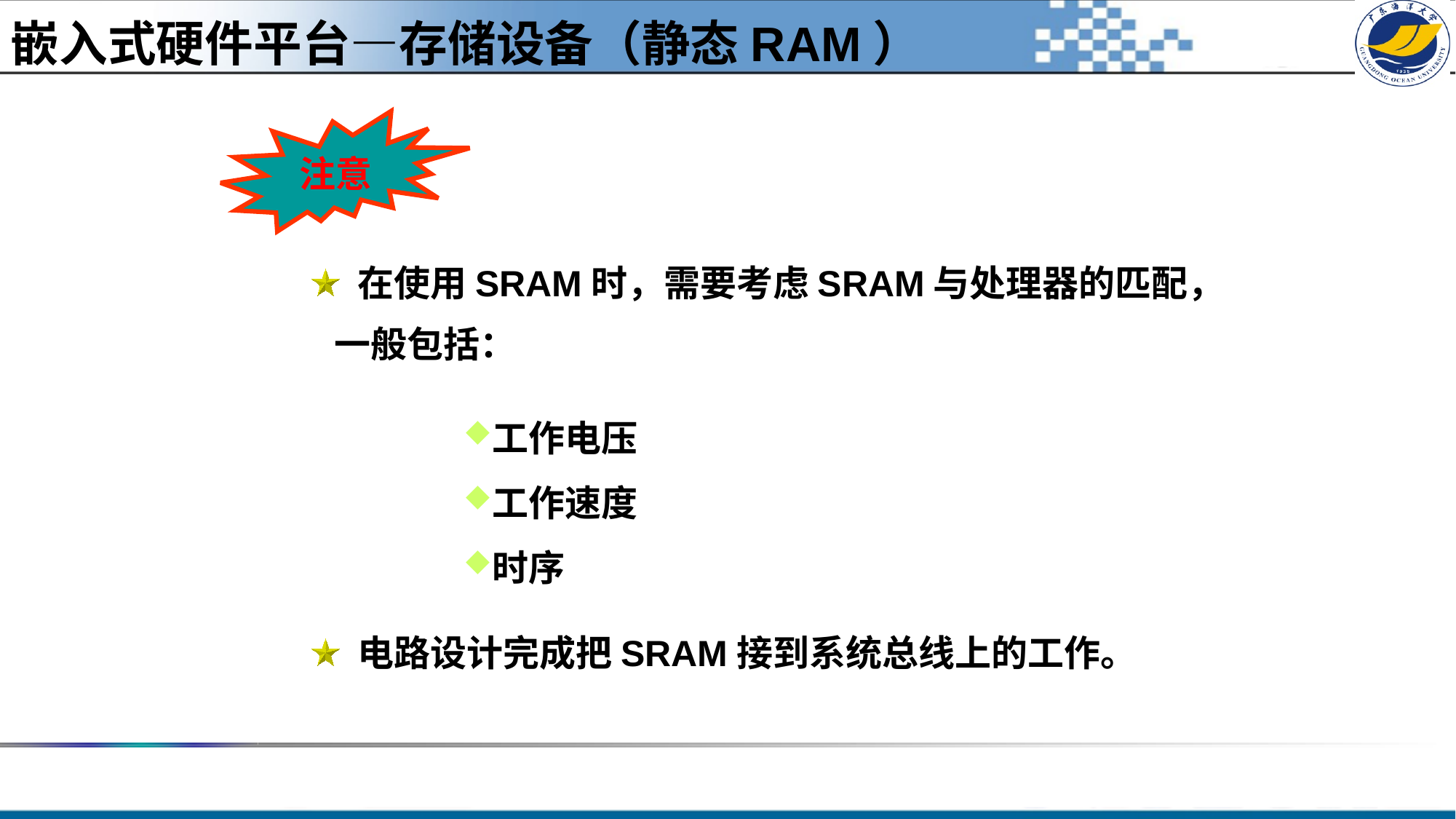

嵌入式硬件平台—存储设备（静态RAM）
#
注意
 在使用SRAM时，需要考虑SRAM与处理器的匹配，一般包括：
工作电压
工作速度
时序
 电路设计完成把SRAM接到系统总线上的工作。
50